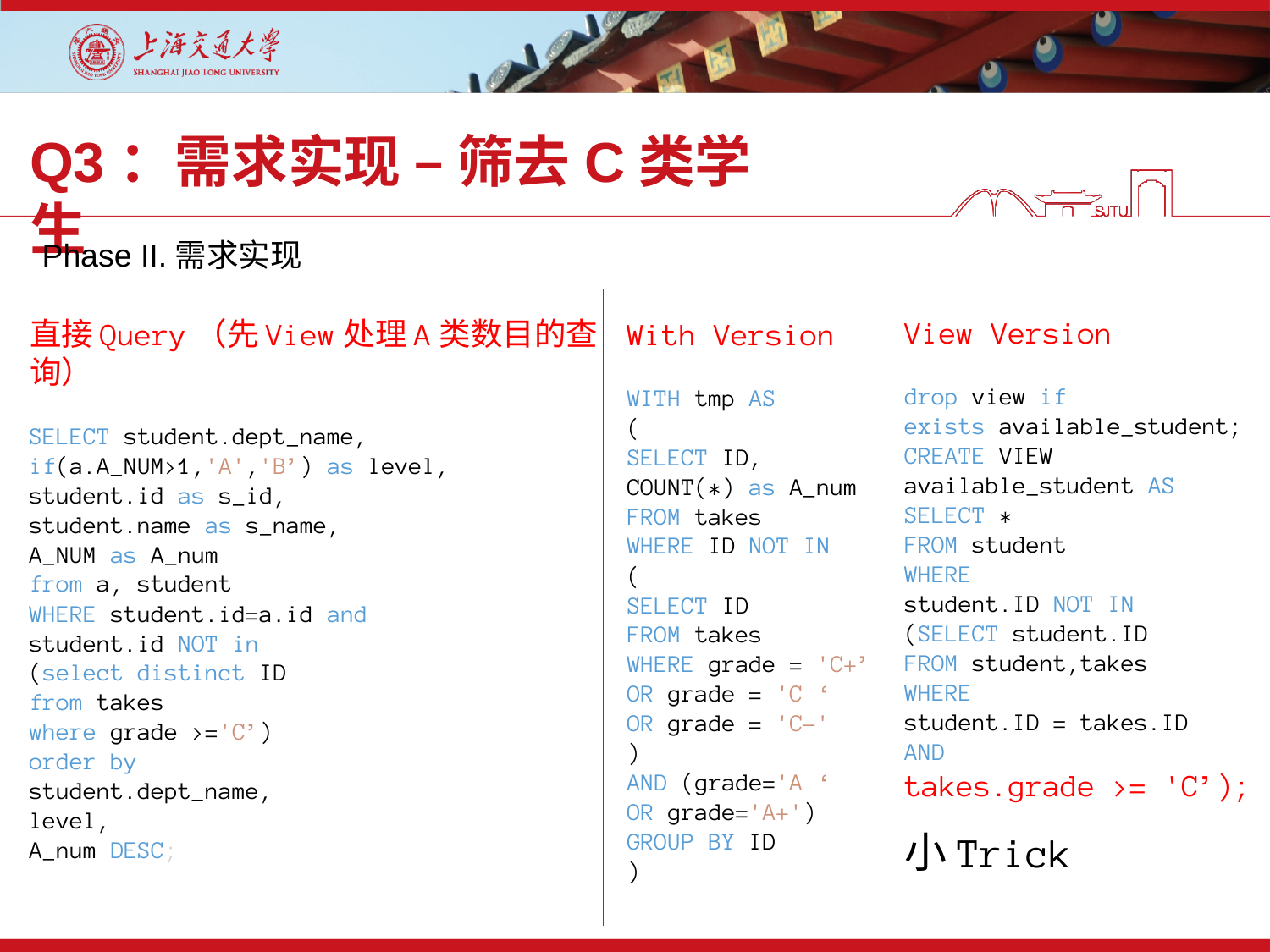

Q3：需求实现 – 筛去C类学生
Phase II.需求实现
View Version

drop view if
exists available_student;
CREATE VIEW
available_student AS
SELECT *
FROM student
WHERE
student.ID NOT IN
(SELECT student.ID
FROM student,takes
WHERE
student.ID = takes.ID
AND
takes.grade >= 'C’);

小Trick
直接Query（先View处理A类数目的查询）

SELECT student.dept_name,
if(a.A_NUM>1,'A','B’) as level,
student.id as s_id,
student.name as s_name,
A_NUM as A_num
from a, student
WHERE student.id=a.id and
student.id NOT in
(select distinct ID
from takes
where grade >='C’)
order by
student.dept_name,
level,
A_num DESC;

With Version

WITH tmp AS
(
SELECT ID,
COUNT(*) as A_num
FROM takes
WHERE ID NOT IN
(
SELECT ID
FROM takes
WHERE grade = 'C+’
OR grade = 'C ‘
OR grade = 'C-'
)
AND (grade='A ‘
OR grade='A+')
GROUP BY ID
)